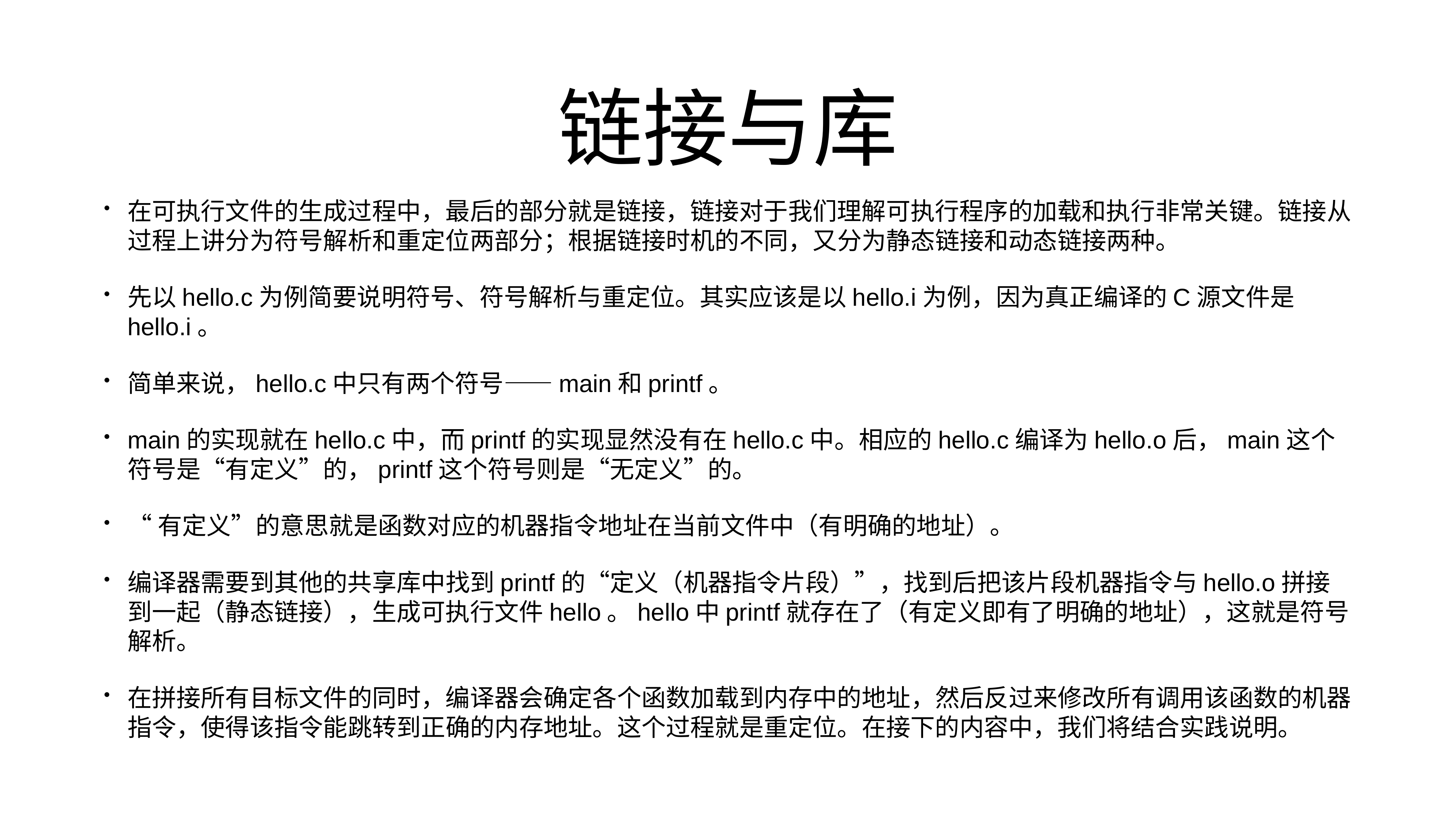

# 链接与库
在可执行文件的生成过程中，最后的部分就是链接，链接对于我们理解可执行程序的加载和执行非常关键。链接从过程上讲分为符号解析和重定位两部分；根据链接时机的不同，又分为静态链接和动态链接两种。
先以hello.c为例简要说明符号、符号解析与重定位。其实应该是以hello.i为例，因为真正编译的C源文件是hello.i。
简单来说，hello.c中只有两个符号——main和printf。
main的实现就在hello.c中，而printf的实现显然没有在hello.c中。相应的hello.c编译为hello.o后，main这个符号是“有定义”的，printf这个符号则是“无定义”的。
“有定义”的意思就是函数对应的机器指令地址在当前文件中（有明确的地址）。
编译器需要到其他的共享库中找到printf的“定义（机器指令片段）”，找到后把该片段机器指令与hello.o拼接到一起（静态链接），生成可执行文件hello。hello中printf就存在了（有定义即有了明确的地址），这就是符号解析。
在拼接所有目标文件的同时，编译器会确定各个函数加载到内存中的地址，然后反过来修改所有调用该函数的机器指令，使得该指令能跳转到正确的内存地址。这个过程就是重定位。在接下的内容中，我们将结合实践说明。